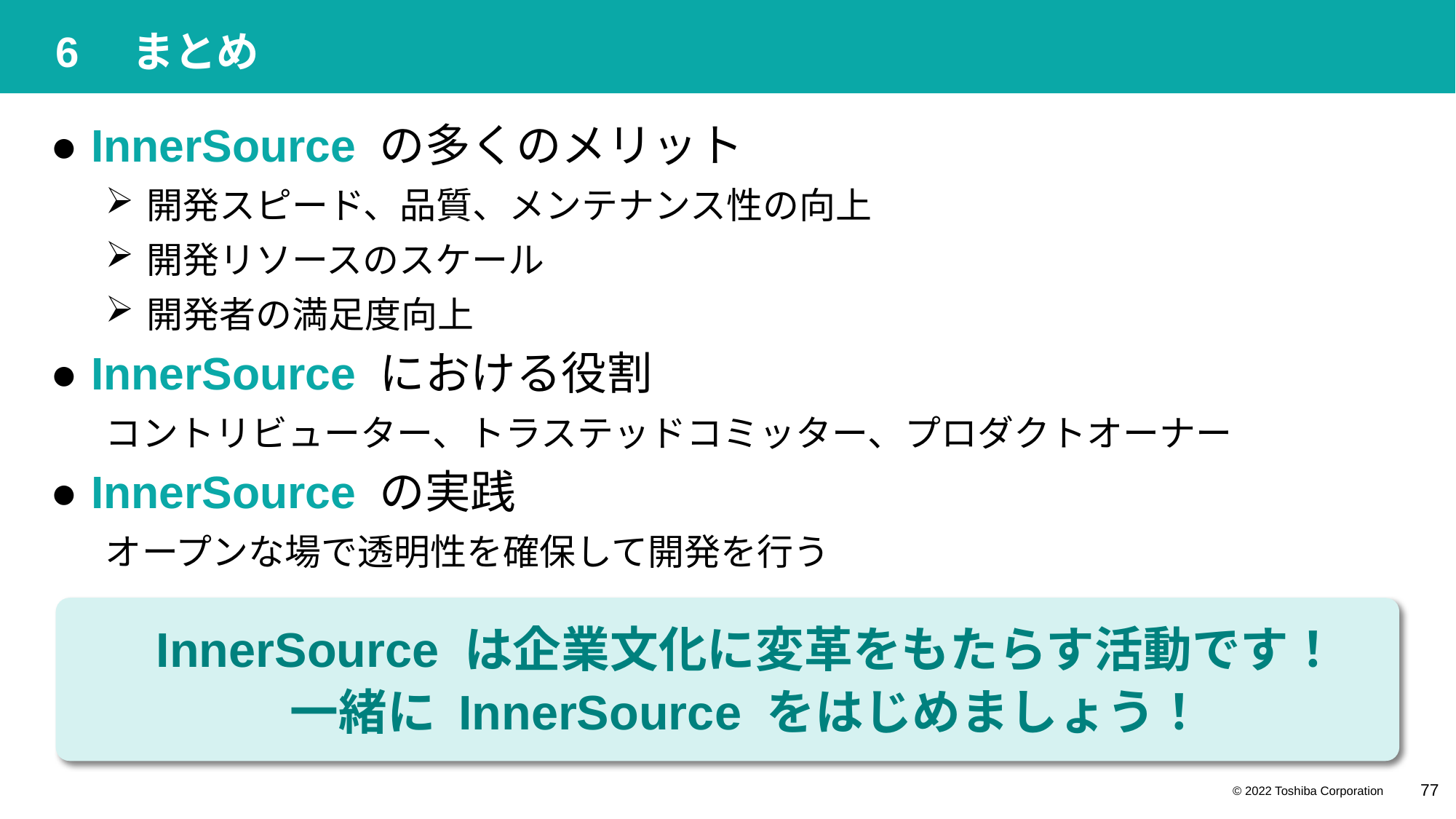

# 6　まとめ
● InnerSource の多くのメリット
開発スピード、品質、メンテナンス性の向上
開発リソースのスケール
開発者の満足度向上
● InnerSource における役割
コントリビューター、トラステッドコミッター、プロダクトオーナー
● InnerSource の実践
オープンな場で透明性を確保して開発を行う

InnerSource は企業文化に変革をもたらす活動です！
一緒に InnerSource をはじめましょう！